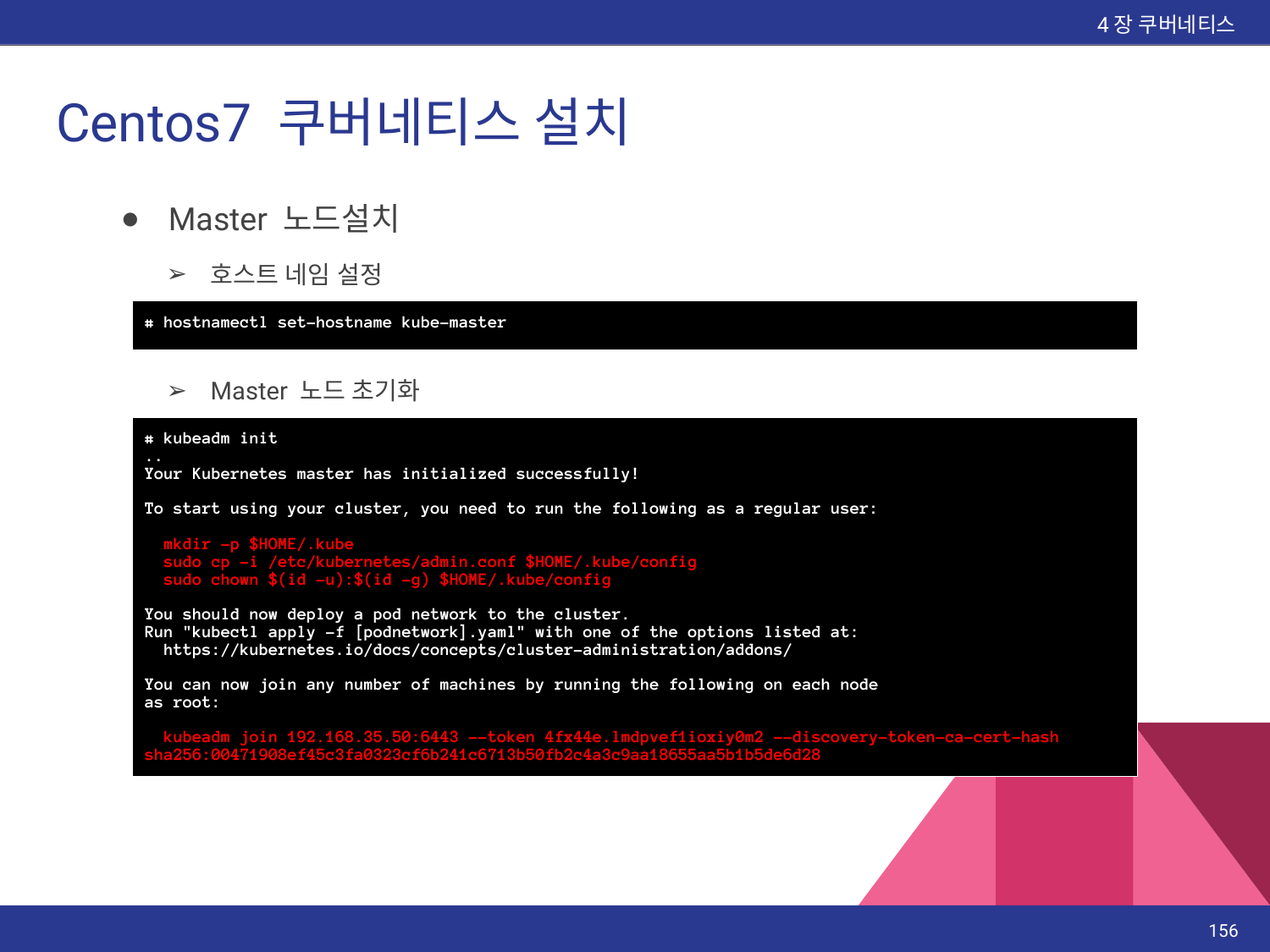

4장 쿠버네티스

# Centos7 쿠버네티스 설치
Master 노드설치

호스트 네임 설정
| # hostnamectl set-hostname kube-master |
| --- |
Master 노드 초기화
| # kubeadm init .. Your Kubernetes master has initialized successfully! To start using your cluster, you need to run the following as a regular user: mkdir -p $HOME/.kube sudo cp -i /etc/kubernetes/admin.conf $HOME/.kube/config sudo chown $(id -u):$(id -g) $HOME/.kube/config You should now deploy a pod network to the cluster. Run "kubectl apply -f [podnetwork].yaml" with one of the options listed at: https://kubernetes.io/docs/concepts/cluster-administration/addons/ You can now join any number of machines by running the following on each node as root: kubeadm join 192.168.35.50:6443 --token 4fx44e.lmdpvef1ioxiy0m2 --discovery-token-ca-cert-hash sha256:00471908ef45c3fa0323cf6b241c6713b50fb2c4a3c9aa18655aa5b1b5de6d28 |
| --- |
156